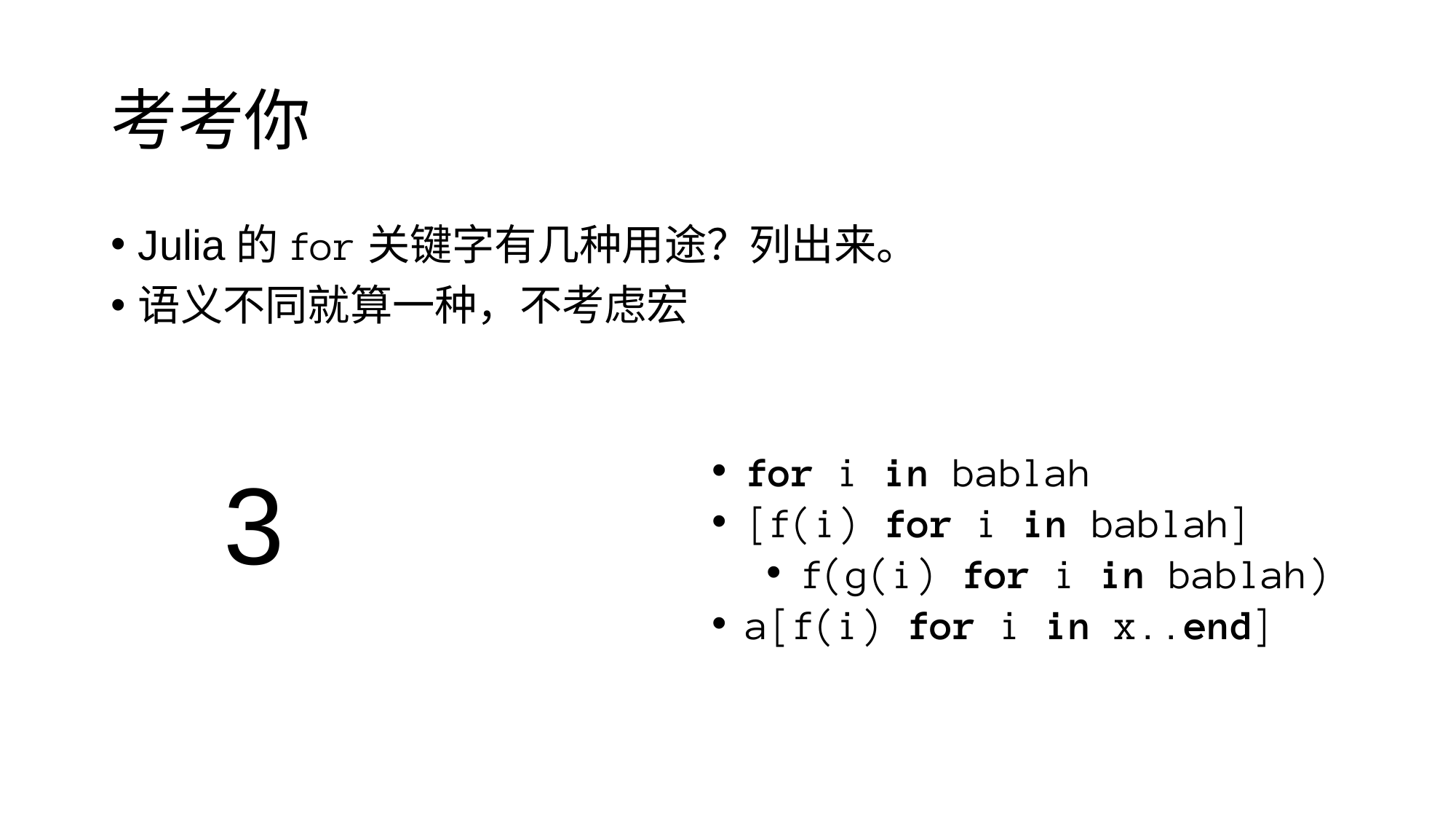

# 考考你
Julia的for关键字有几种用途？列出来。
语义不同就算一种，不考虑宏
for i in bablah
[f(i) for i in bablah]
f(g(i) for i in bablah)
a[f(i) for i in x..end]
3